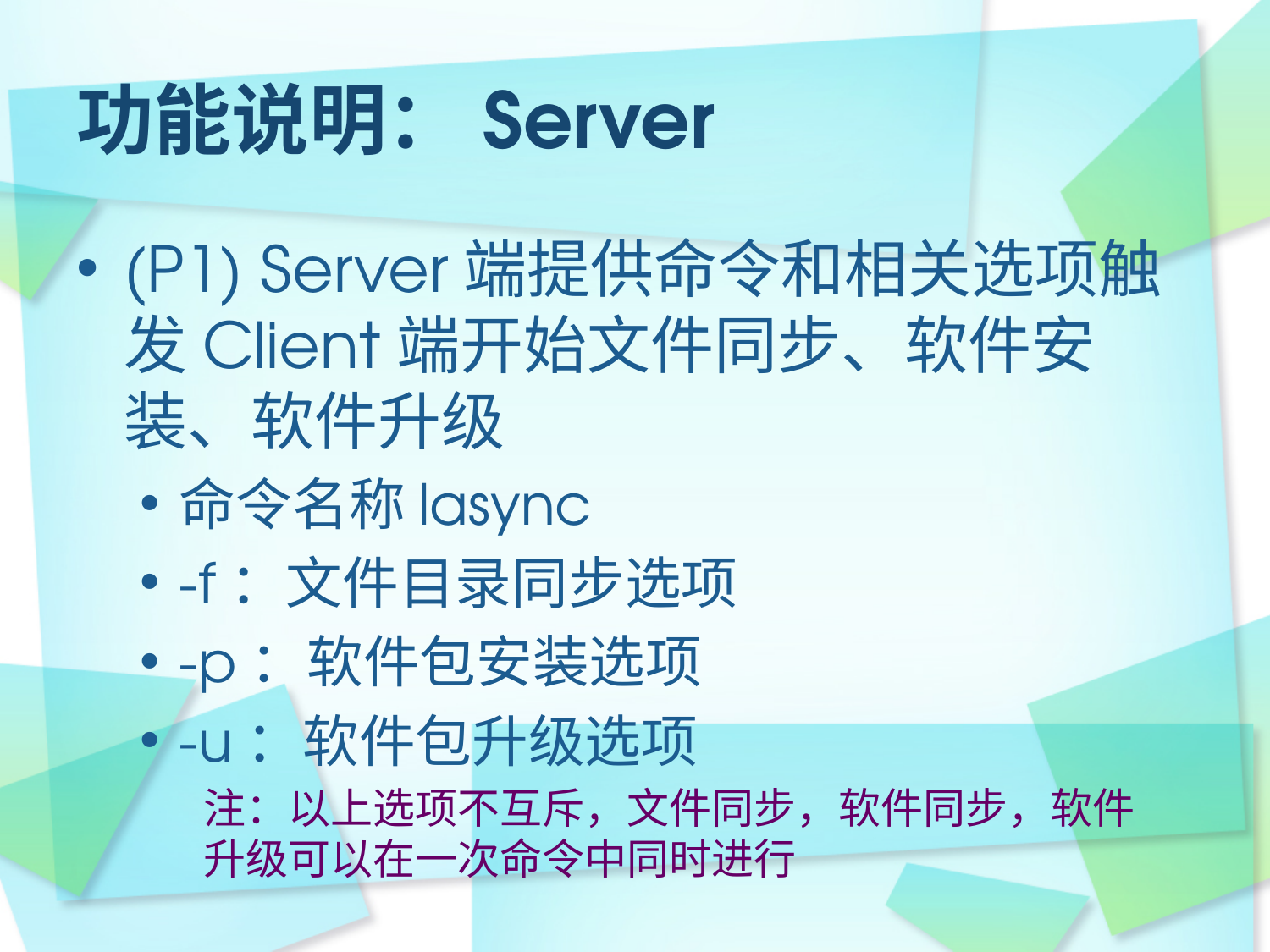

功能说明：Server
(P1) Server端提供命令和相关选项触发Client端开始文件同步、软件安装、软件升级
命令名称lasync
-f：文件目录同步选项
-p：软件包安装选项
-u：软件包升级选项
注：以上选项不互斥，文件同步，软件同步，软件升级可以在一次命令中同时进行